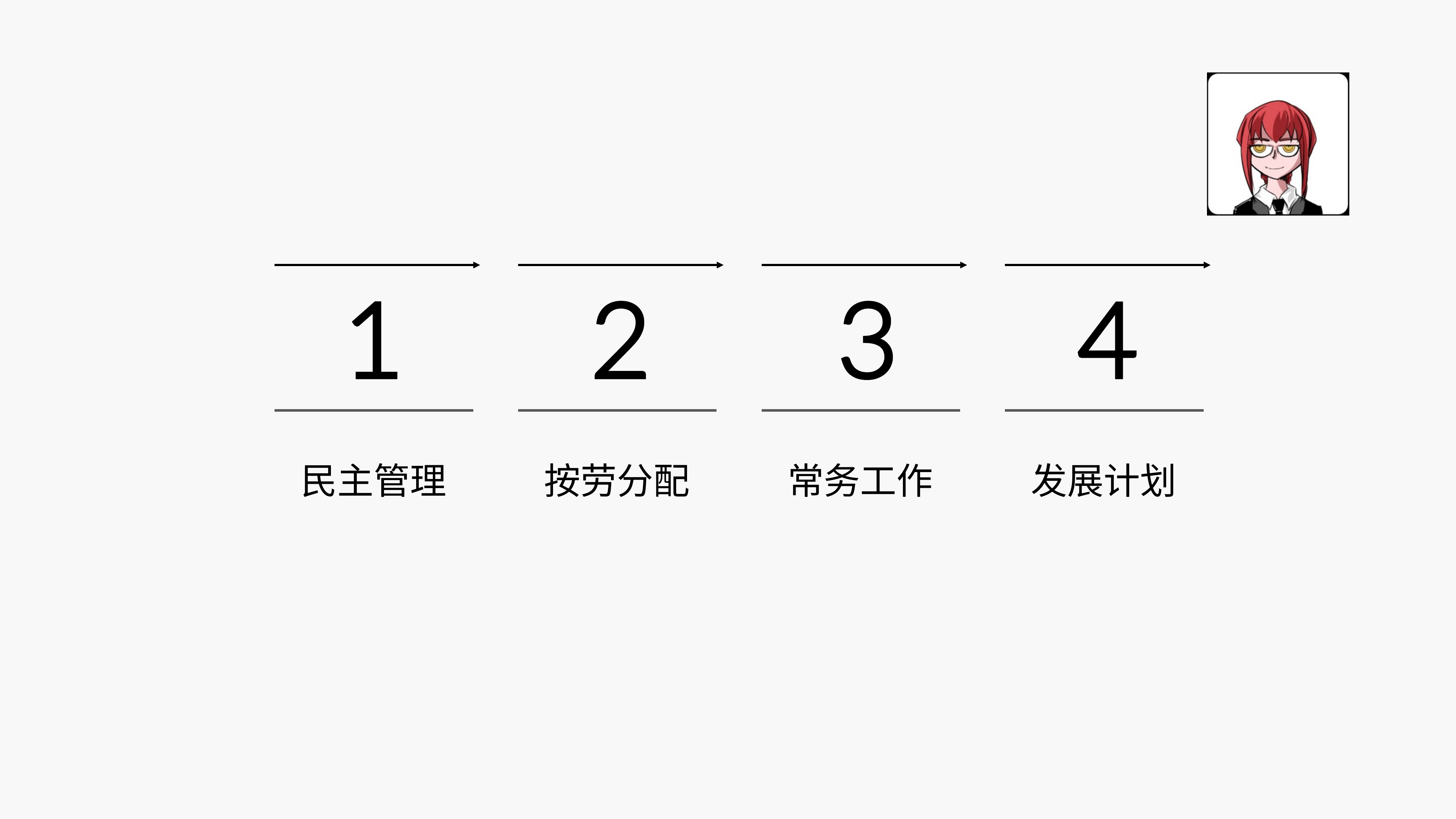

1
2
3
4
民主管理
按劳分配
常务工作
发展计划